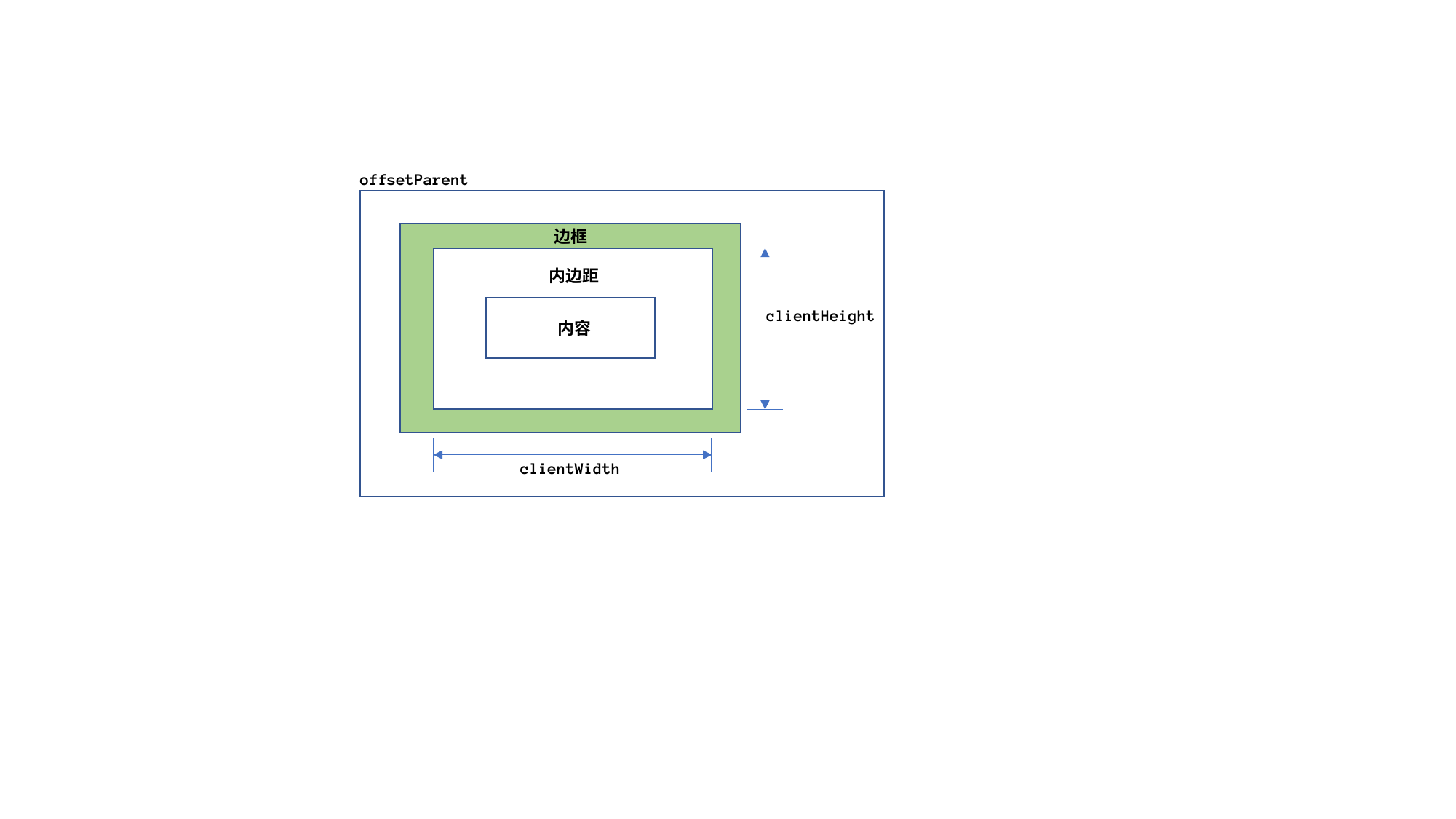

offsetParent

边框
内容
内边距

clientHeight
内容
clientWidth